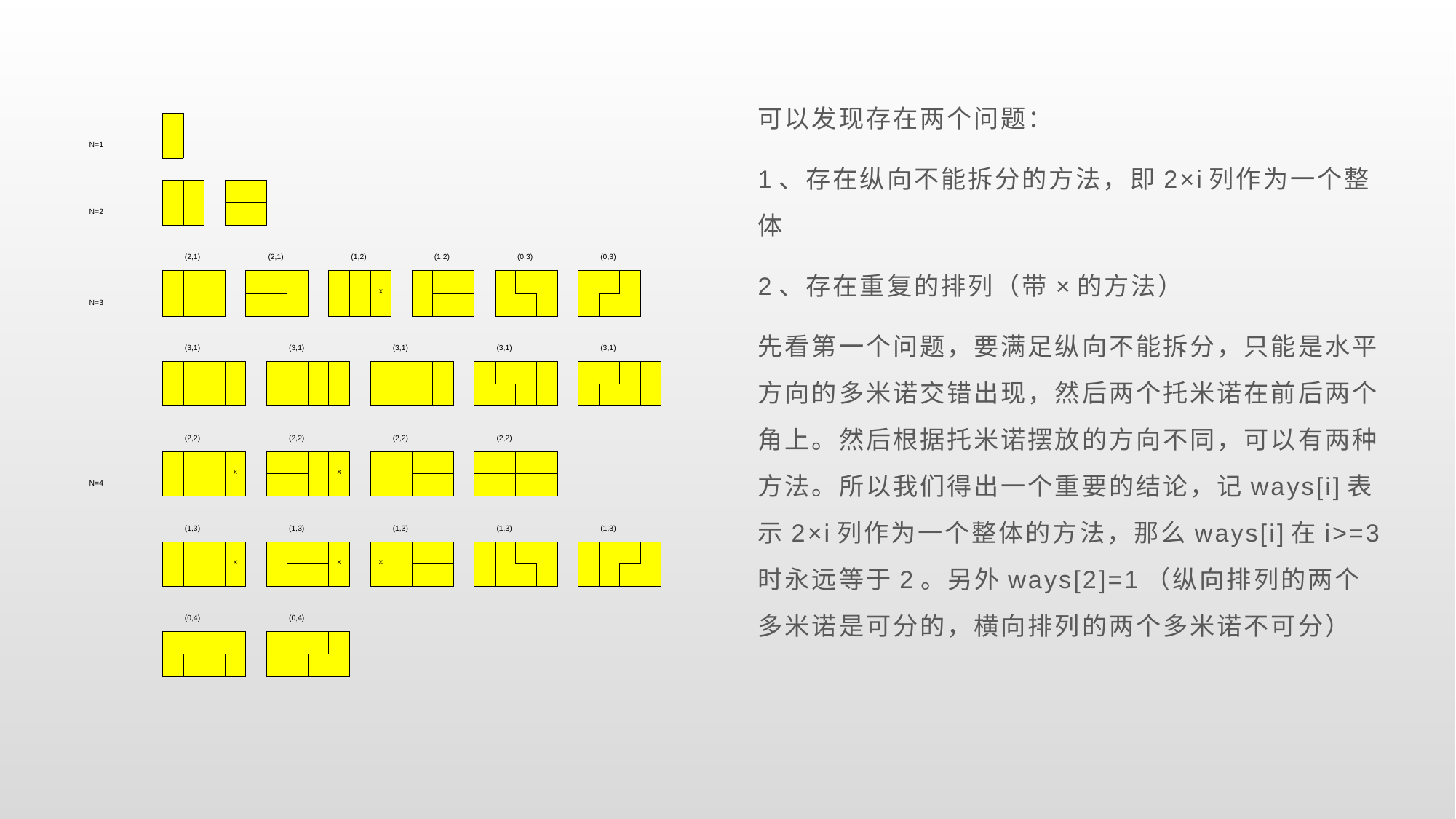

可以发现存在两个问题：
1、存在纵向不能拆分的方法，即2×i列作为一个整体
2、存在重复的排列（带×的方法）
先看第一个问题，要满足纵向不能拆分，只能是水平方向的多米诺交错出现，然后两个托米诺在前后两个角上。然后根据托米诺摆放的方向不同，可以有两种方法。所以我们得出一个重要的结论，记ways[i]表示2×i列作为一个整体的方法，那么ways[i]在i>=3时永远等于2。另外ways[2]=1（纵向排列的两个多米诺是可分的，横向排列的两个多米诺不可分）

|  |  |  |  |  |  |  |  |  |  |  |  |  |  |  |  |  |  |  |  |  |  |  |  |  |  |
| --- | --- | --- | --- | --- | --- | --- | --- | --- | --- | --- | --- | --- | --- | --- | --- | --- | --- | --- | --- | --- | --- | --- | --- | --- | --- |
|  |  |  |  |  |  |  |  |  |  |  |  |  |  |  |  |  |  |  |  |  |  |  |  |  |  |
| N=1 |  |  |  |  |  |  |  |  |  |  |  |  |  |  |  |  |  |  |  |  |  |  |  |  |  |
|  |  |  |  |  |  |  |  |  |  |  |  |  |  |  |  |  |  |  |  |  |  |  |  |  |  |
|  |  |  |  |  |  |  |  |  |  |  |  |  |  |  |  |  |  |  |  |  |  |  |  |  |  |
| N=2 |  |  |  |  |  |  |  |  |  |  |  |  |  |  |  |  |  |  |  |  |  |  |  |  |  |
|  |  |  |  |  |  |  |  |  |  |  |  |  |  |  |  |  |  |  |  |  |  |  |  |  |  |
|  |  | (2,1) |  |  |  | (2,1) |  |  |  | (1,2) |  |  |  | (1,2) |  |  |  | (0,3) |  |  |  | (0,3) |  |  |  |
|  |  |  |  |  |  |  |  |  |  |  | x |  |  |  |  |  |  |  |  |  |  |  |  |  |  |
| N=3 |  |  |  |  |  |  |  |  |  |  |  |  |  |  |  |  |  |  |  |  |  |  |  |  |  |
|  |  |  |  |  |  |  |  |  |  |  |  |  |  |  |  |  |  |  |  |  |  |  |  |  |  |
|  |  | (3,1) |  |  |  |  | (3,1) |  |  |  |  | (3,1) |  |  |  |  | (3,1) |  |  |  |  | (3,1) |  |  |  |
|  |  |  |  |  |  |  |  |  |  |  |  |  |  |  |  |  |  |  |  |  |  |  |  |  |  |
|  |  |  |  |  |  |  |  |  |  |  |  |  |  |  |  |  |  |  |  |  |  |  |  |  |  |
|  |  |  |  |  |  |  |  |  |  |  |  |  |  |  |  |  |  |  |  |  |  |  |  |  |  |
|  |  | (2,2) |  |  |  |  | (2,2) |  |  |  |  | (2,2) |  |  |  |  | (2,2) |  |  |  |  |  |  |  |  |
|  |  |  |  | x |  |  |  |  | x |  |  |  |  |  |  |  |  |  |  |  |  |  |  |  |  |
| N=4 |  |  |  |  |  |  |  |  |  |  |  |  |  |  |  |  |  |  |  |  |  |  |  |  |  |
|  |  |  |  |  |  |  |  |  |  |  |  |  |  |  |  |  |  |  |  |  |  |  |  |  |  |
|  |  | (1,3) |  |  |  |  | (1,3) |  |  |  |  | (1,3) |  |  |  |  | (1,3) |  |  |  |  | (1,3) |  |  |  |
|  |  |  |  | x |  |  |  |  | x |  | x |  |  |  |  |  |  |  |  |  |  |  |  |  |  |
|  |  |  |  |  |  |  |  |  |  |  |  |  |  |  |  |  |  |  |  |  |  |  |  |  |  |
|  |  |  |  |  |  |  |  |  |  |  |  |  |  |  |  |  |  |  |  |  |  |  |  |  |  |
|  |  | (0,4) |  |  |  |  | (0,4) |  |  |  |  |  |  |  |  |  |  |  |  |  |  |  |  |  |  |
|  |  |  |  |  |  |  |  |  |  |  |  |  |  |  |  |  |  |  |  |  |  |  |  |  |  |
|  |  |  |  |  |  |  |  |  |  |  |  |  |  |  |  |  |  |  |  |  |  |  |  |  |  |
|  |  |  |  |  |  |  |  |  |  |  |  |  |  |  |  |  |  |  |  |  |  |  |  |  |  |